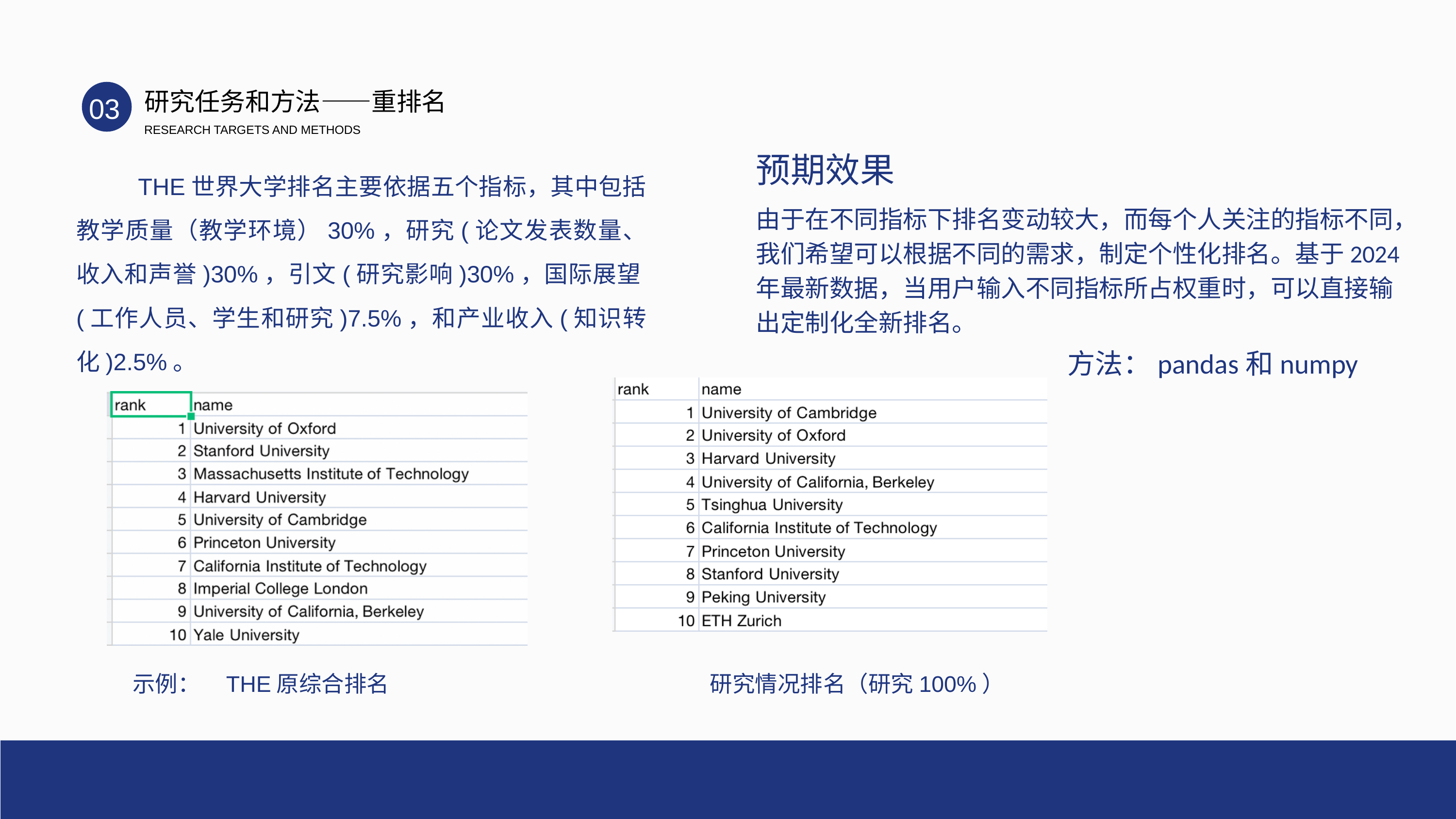

研究任务和方法——重排名

03
RESEARCH TARGETS AND METHODS
预期效果
         THE世界大学排名主要依据五个指标，其中包括教学质量（教学环境）30%，研究(论文发表数量、收入和声誉)30%，引文(研究影响)30%，国际展望(工作人员、学生和研究)7.5%，和产业收入(知识转化)2.5%。

由于在不同指标下排名变动较大，而每个人关注的指标不同，我们希望可以根据不同的需求，制定个性化排名。基于2024年最新数据，当用户输入不同指标所占权重时，可以直接输出定制化全新排名。
方法：pandas和numpy

          示例：    THE原综合排名                                                               研究情况排名（研究100%）